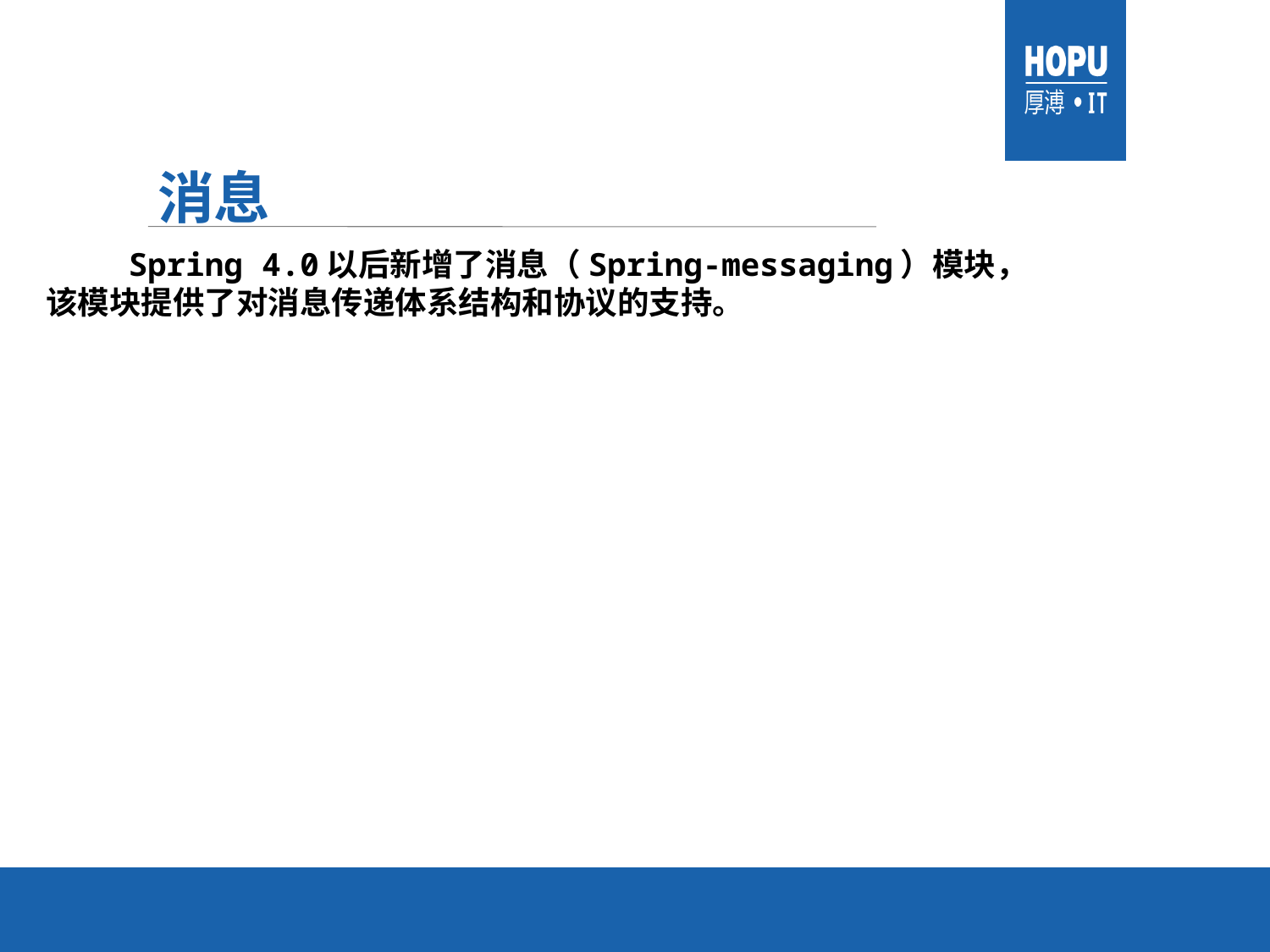

# 消息
 Spring 4.0以后新增了消息（Spring-messaging）模块，该模块提供了对消息传递体系结构和协议的支持。